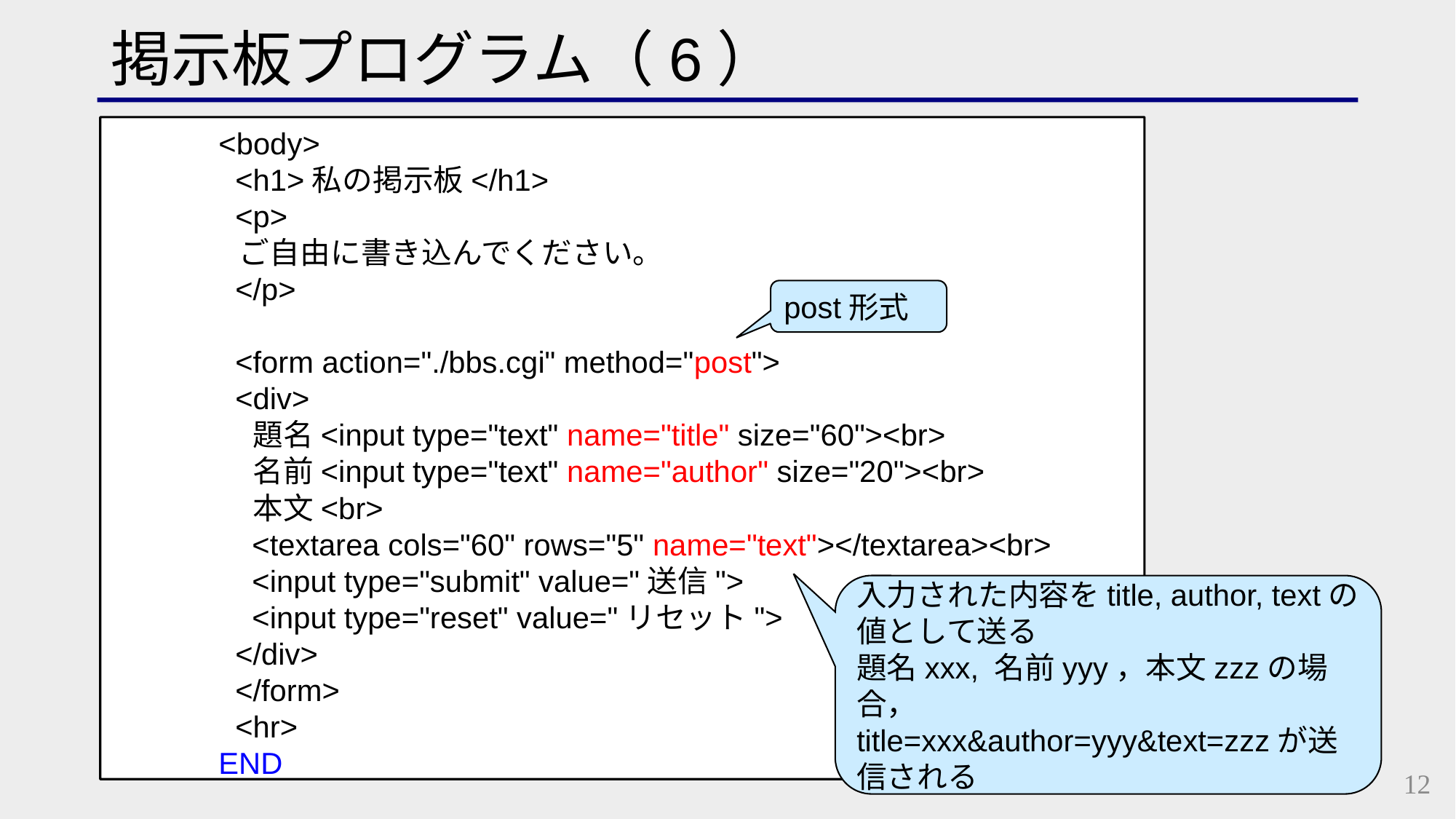

# 掲示板プログラム（6）

<body>
  <h1>私の掲示板</h1>
  <p>
  ご自由に書き込んでください。
  </p>

  <form action="./bbs.cgi" method="post">
  <div>
    題名<input type="text" name="title" size="60"><br>
    名前<input type="text" name="author" size="20"><br>
    本文<br>
    <textarea cols="60" rows="5" name="text"></textarea><br>
    <input type="submit" value="送信">
    <input type="reset" value="リセット">
  </div>
  </form>
  <hr>
END
post形式
入力された内容をtitle, author, textの値として送る
題名xxx, 名前yyy，本文zzzの場合，
title=xxx&author=yyy&text=zzzが送信される
12